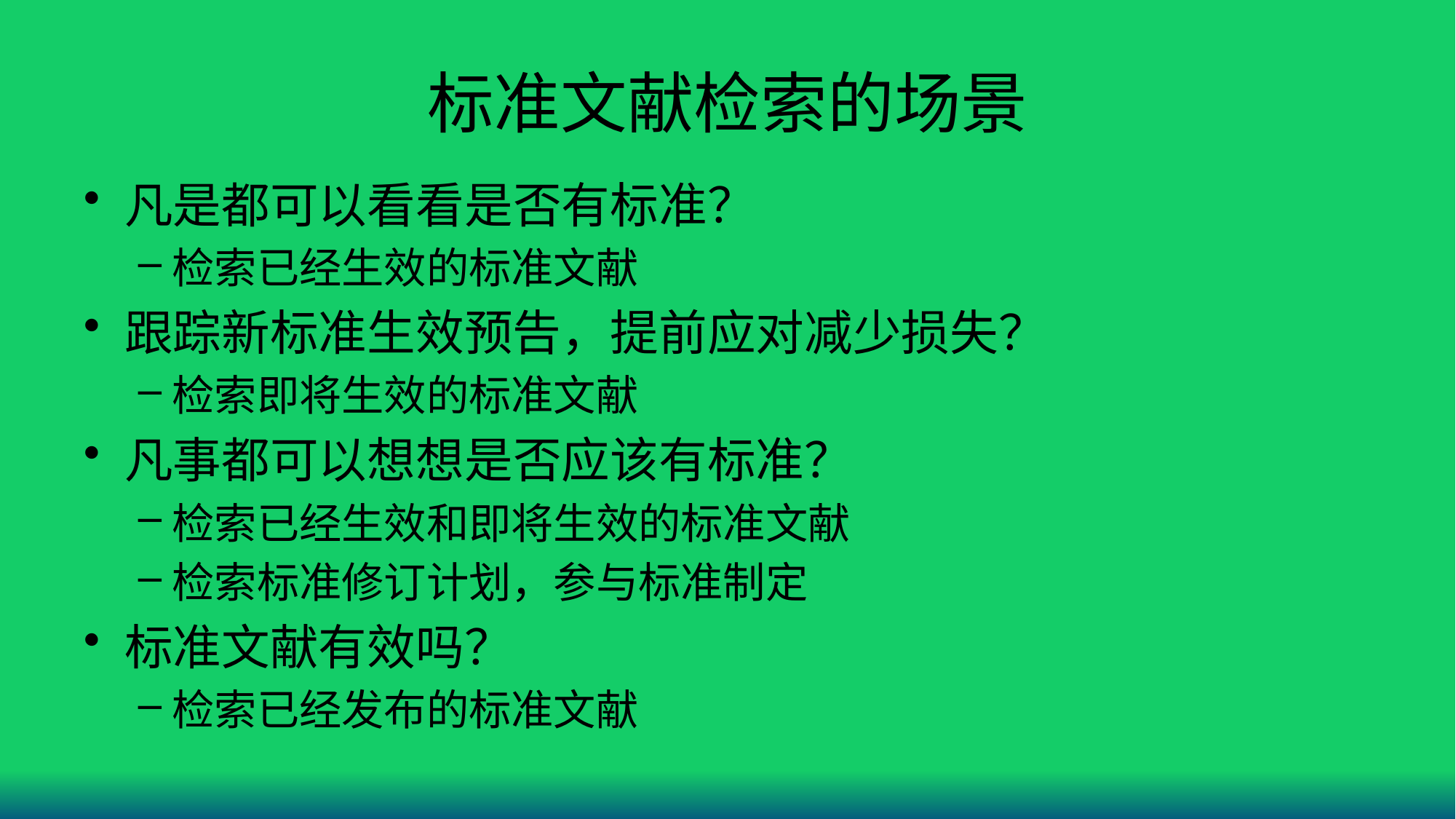

# 标准文献检索的场景
凡是都可以看看是否有标准？
检索已经生效的标准文献
跟踪新标准生效预告，提前应对减少损失？
检索即将生效的标准文献
凡事都可以想想是否应该有标准？
检索已经生效和即将生效的标准文献
检索标准修订计划，参与标准制定
标准文献有效吗？
检索已经发布的标准文献